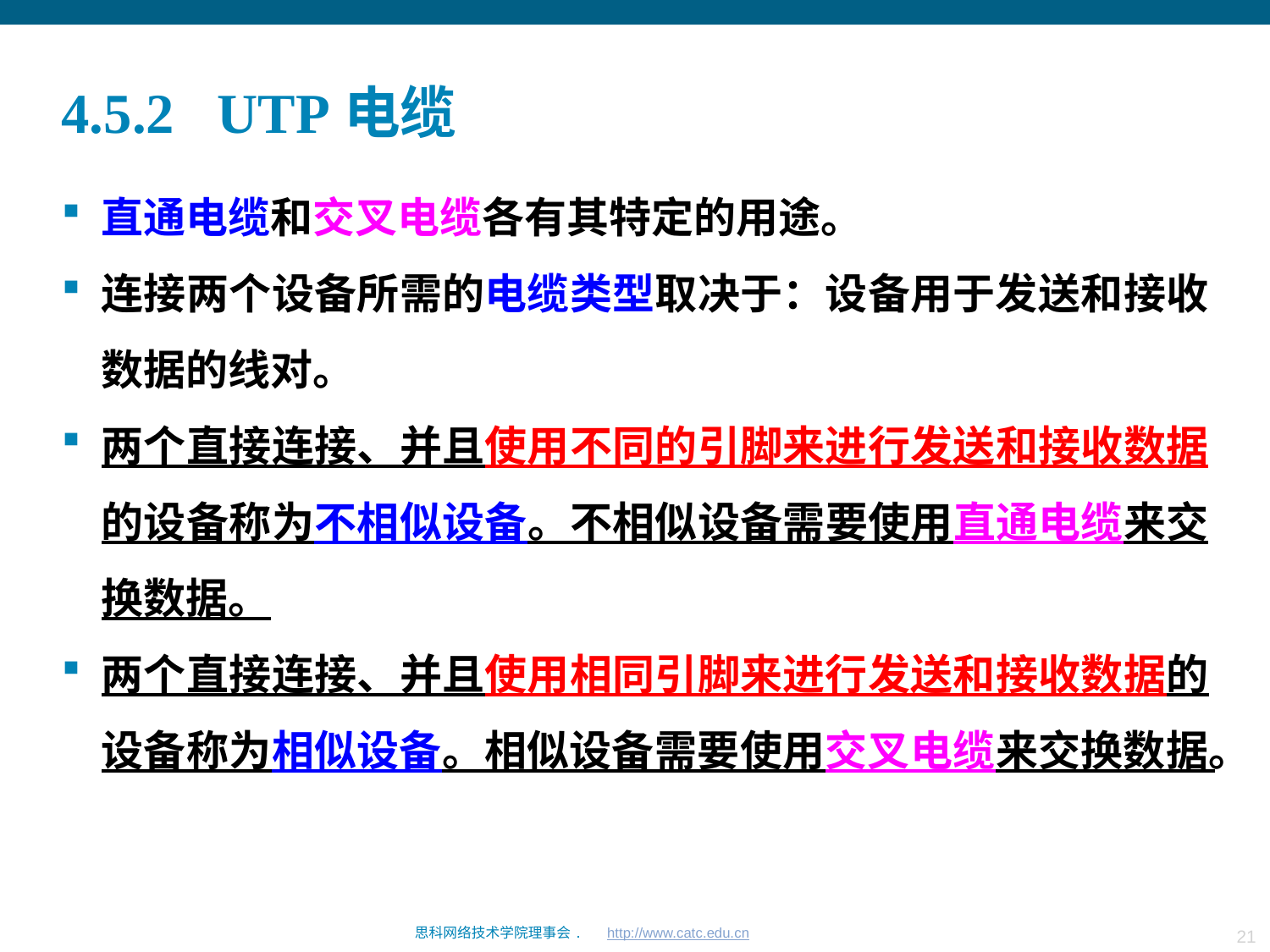

# 4.5.2   UTP电缆
直通电缆和交叉电缆各有其特定的用途。
连接两个设备所需的电缆类型取决于：设备用于发送和接收数据的线对。
两个直接连接、并且使用不同的引脚来进行发送和接收数据的设备称为不相似设备。不相似设备需要使用直通电缆来交换数据。
两个直接连接、并且使用相同引脚来进行发送和接收数据的设备称为相似设备。相似设备需要使用交叉电缆来交换数据。